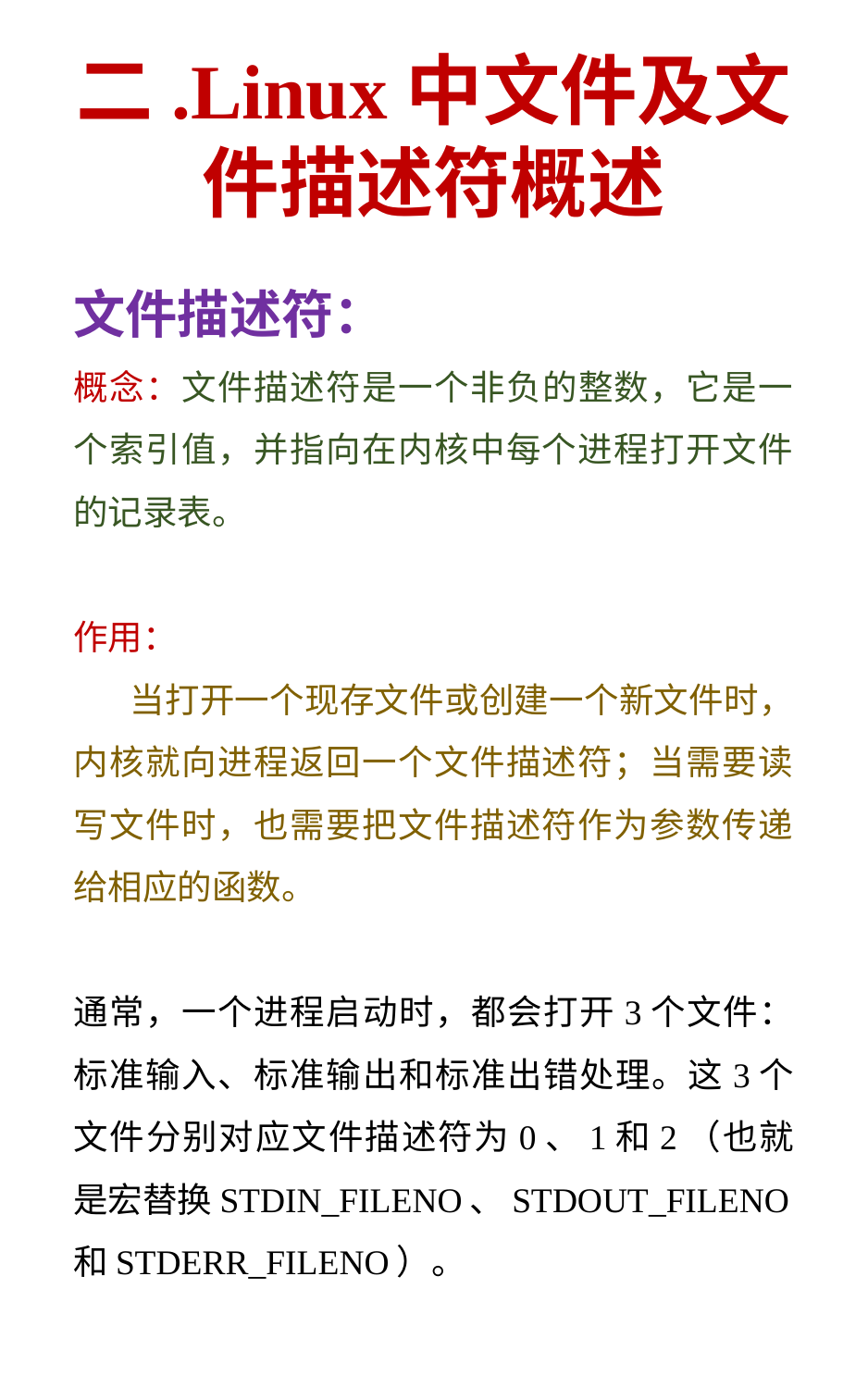

# 二.Linux中文件及文件描述符概述
文件描述符：
概念：文件描述符是一个非负的整数，它是一个索引值，并指向在内核中每个进程打开文件的记录表。

作用：
      当打开一个现存文件或创建一个新文件时，内核就向进程返回一个文件描述符；当需要读写文件时，也需要把文件描述符作为参数传递给相应的函数。

通常，一个进程启动时，都会打开3个文件：标准输入、标准输出和标准出错处理。这3个文件分别对应文件描述符为0、1和2（也就是宏替换STDIN_FILENO、STDOUT_FILENO和STDERR_FILENO）。